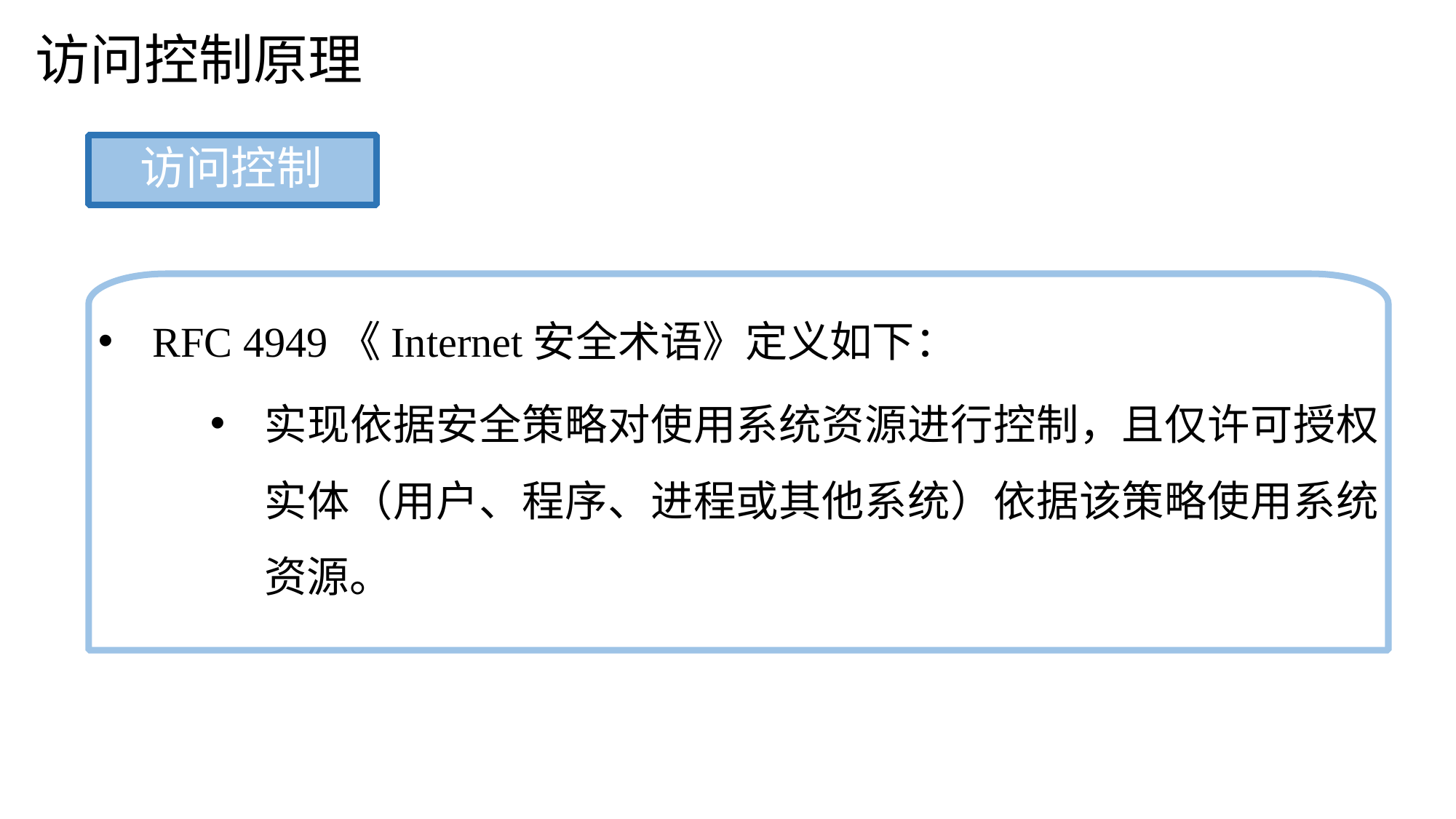

访问控制原理
访问控制
RFC 4949《Internet安全术语》定义如下：
实现依据安全策略对使用系统资源进行控制，且仅许可授权实体（用户、程序、进程或其他系统）依据该策略使用系统资源。